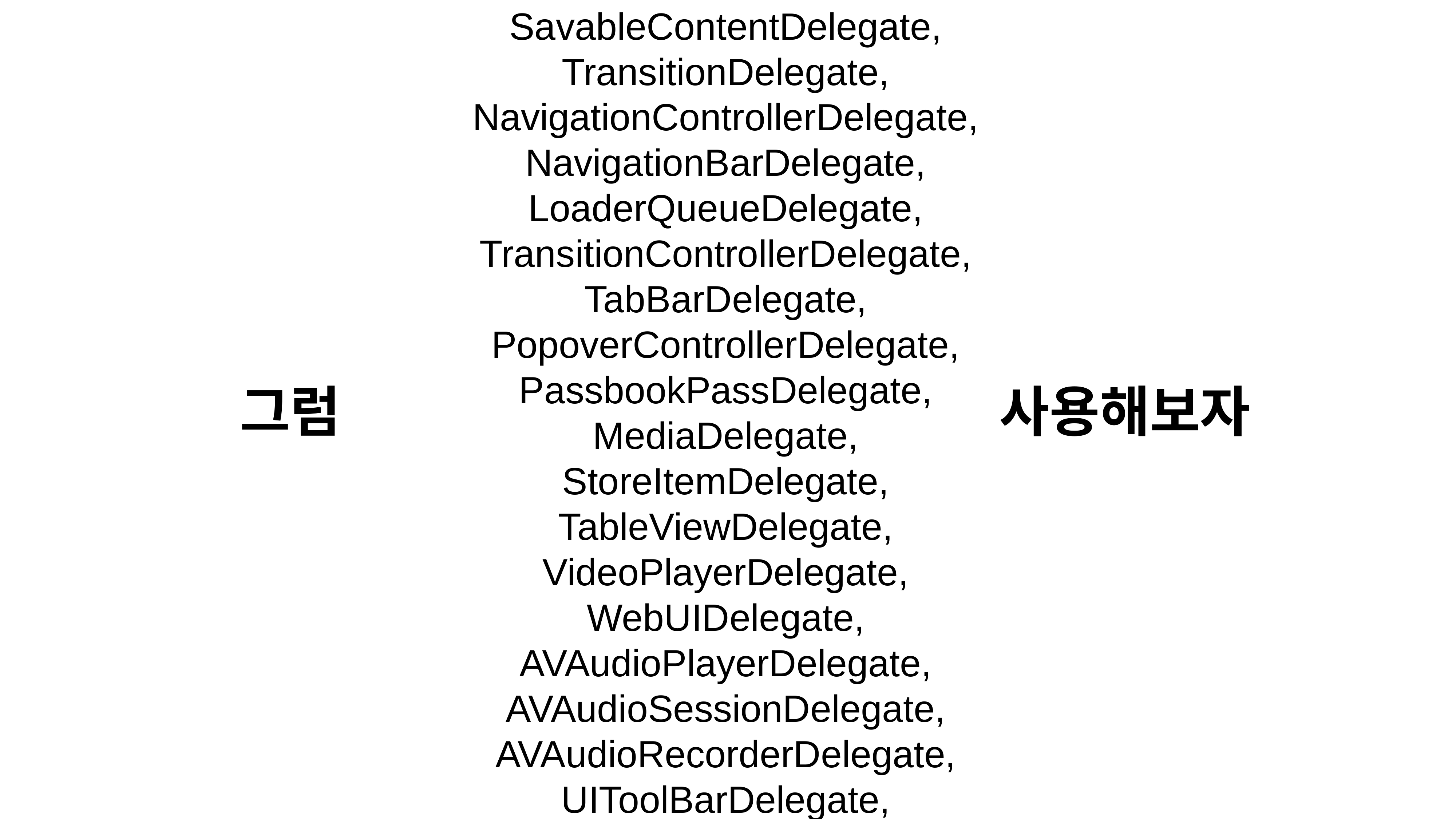

SavableContentDelegate,
TransitionDelegate,
NavigationControllerDelegate,
NavigationBarDelegate,
LoaderQueueDelegate,
TransitionControllerDelegate,
TabBarDelegate,
PopoverControllerDelegate,
PassbookPassDelegate,
MediaDelegate,
StoreItemDelegate,
TableViewDelegate,
VideoPlayerDelegate,
WebUIDelegate,
AVAudioPlayerDelegate,
AVAudioSessionDelegate,
AVAudioRecorderDelegate,
UIToolBarDelegate,
그럼
사용해보자